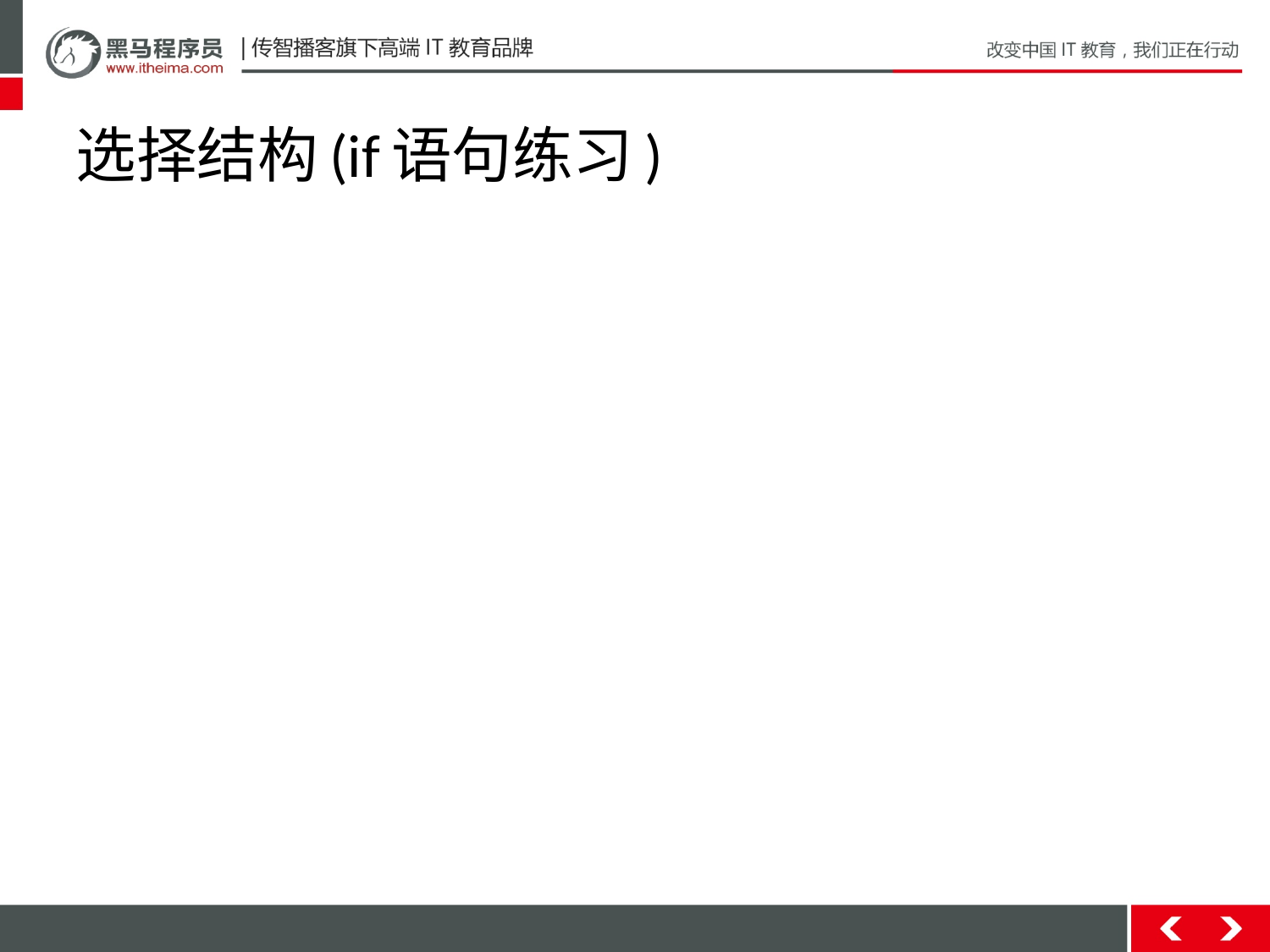

# 选择结构(if语句练习)
键盘录入两个数据，获取这两个数据的较大值
键盘录入学生考试成绩，请根据成绩判断该学生属于哪个级别
90-100	优秀
80-90	好
70-80	良
60-70	及格
60以下	不及格